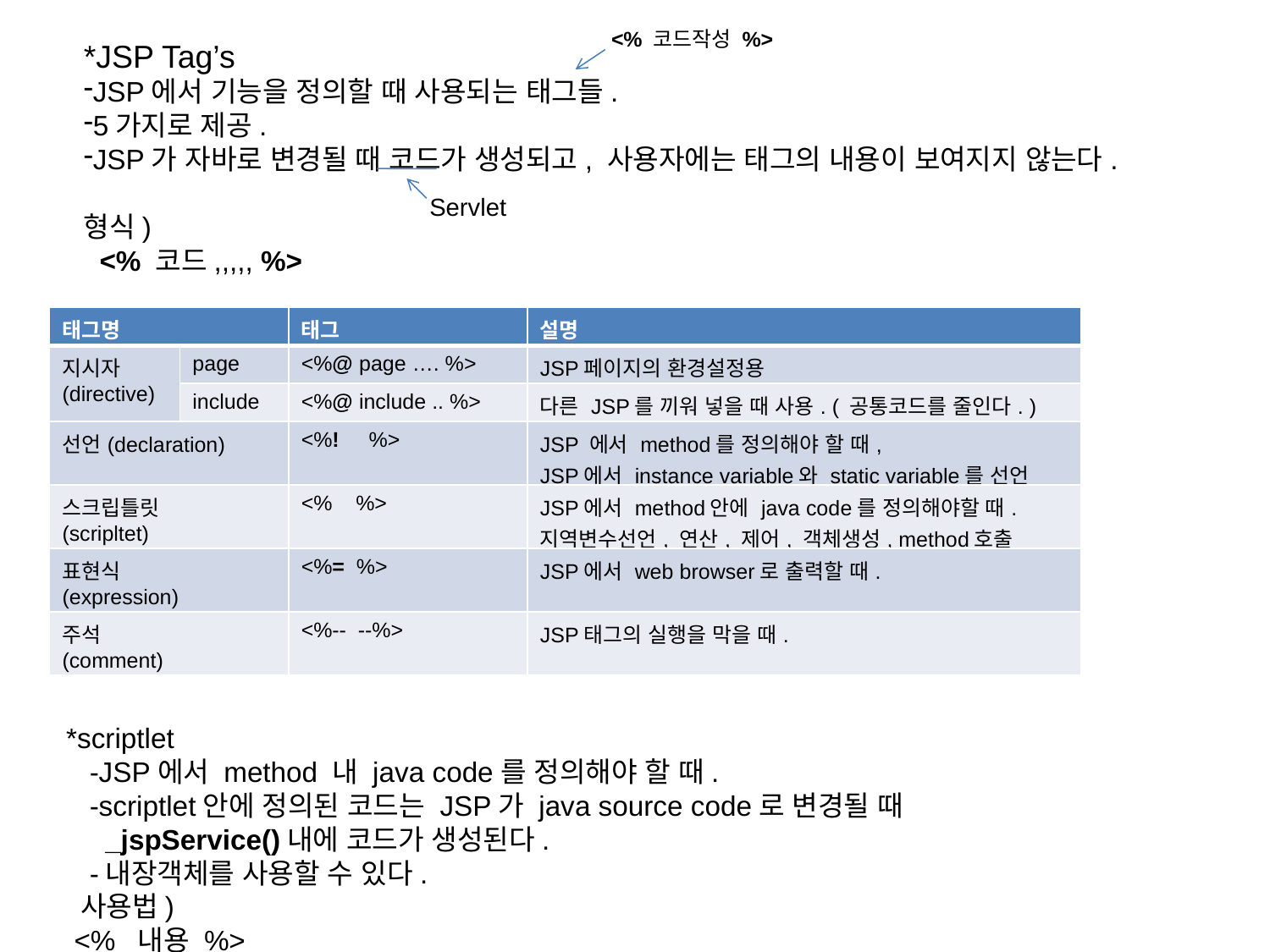

<% 코드작성 %>
*JSP Tag’s
JSP에서 기능을 정의할 때 사용되는 태그들.
5가지로 제공.
JSP가 자바로 변경될 때 코드가 생성되고, 사용자에는 태그의 내용이 보여지지 않는다.

형식)
  <% 코드,,,,, %>
Servlet
| 태그명 |  | 태그 | 설명 |
| --- | --- | --- | --- |
| 지시자 (directive) | page | <%@ page …. %> | JSP페이지의 환경설정용 |
|  | include | <%@ include .. %> | 다른 JSP를 끼워 넣을 때 사용. ( 공통코드를 줄인다. ) |
| 선언(declaration) |  | <%! %> | JSP 에서 method를 정의해야 할 때, JSP에서 instance variable와 static variable를 선언 |
| 스크립틀릿 (scripltet) |  | <% %> | JSP에서 method안에 java code를 정의해야할 때. 지역변수선언, 연산, 제어, 객체생성, method호출 |
| 표현식 (expression) |  | <%= %> | JSP에서 web browser로 출력할 때. |
| 주석 (comment) |  | <%-- --%> | JSP태그의 실행을 막을 때. |
*scriptlet
   -JSP에서 method 내 java code를 정의해야 할 때.
   -scriptlet안에 정의된 코드는 JSP가 java source code로 변경될 때
     _jspService()내에 코드가 생성된다.
   -내장객체를 사용할 수 있다.
 사용법)
 <%  내용 %>